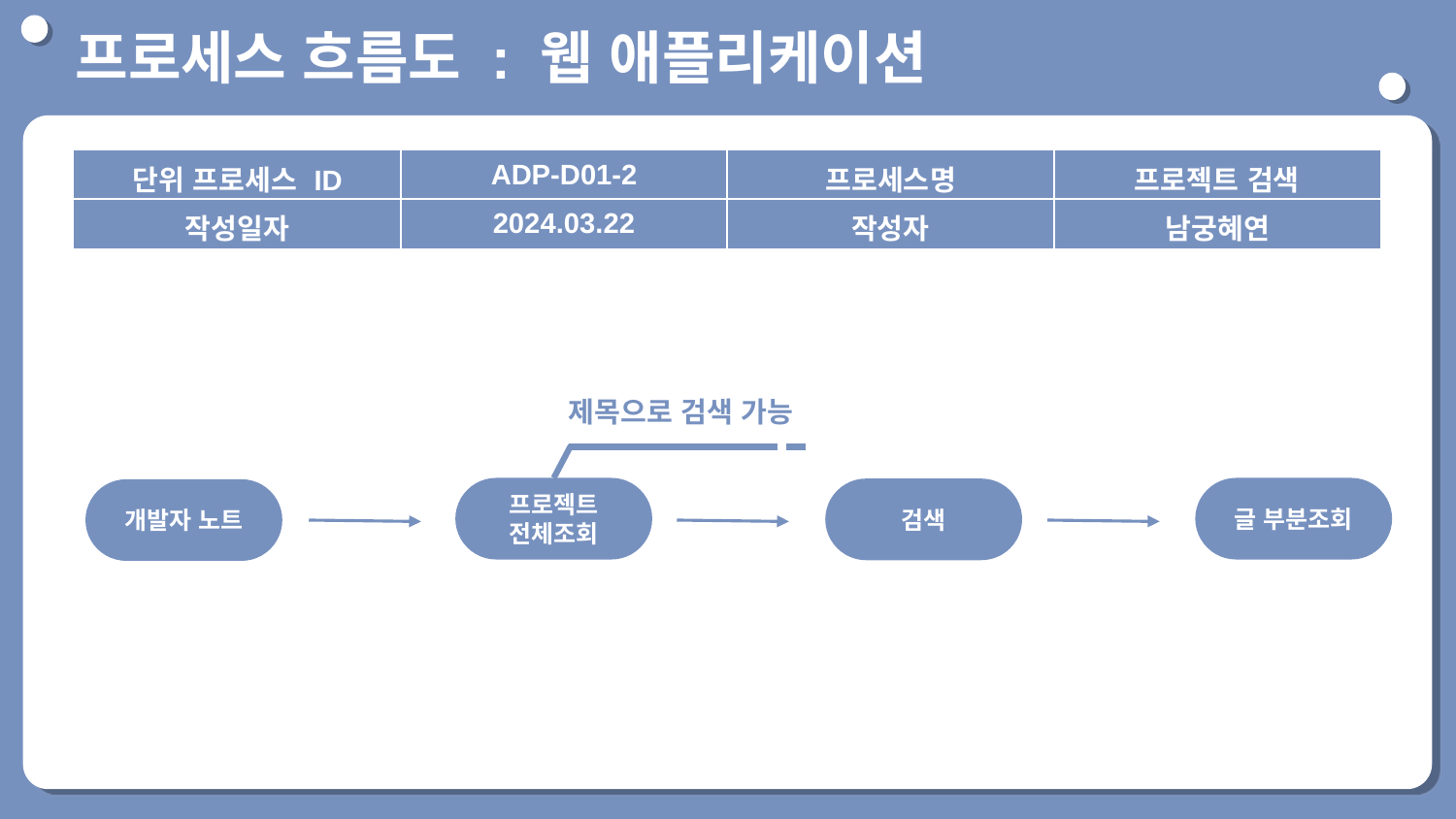

프로세스 흐름도 : 웹 애플리케이션

단위 프로세스 ID
| 단위 프로세스 ID | ADP-D01-2 | 프로세스명 | 프로젝트 검색 |
| --- | --- | --- | --- |
| 작성일자 | 2024.03.22 | 작성자 | 남궁혜연 |
제목으로 검색 가능
프로젝트 전체조회
글 부분조회
검색
개발자 노트